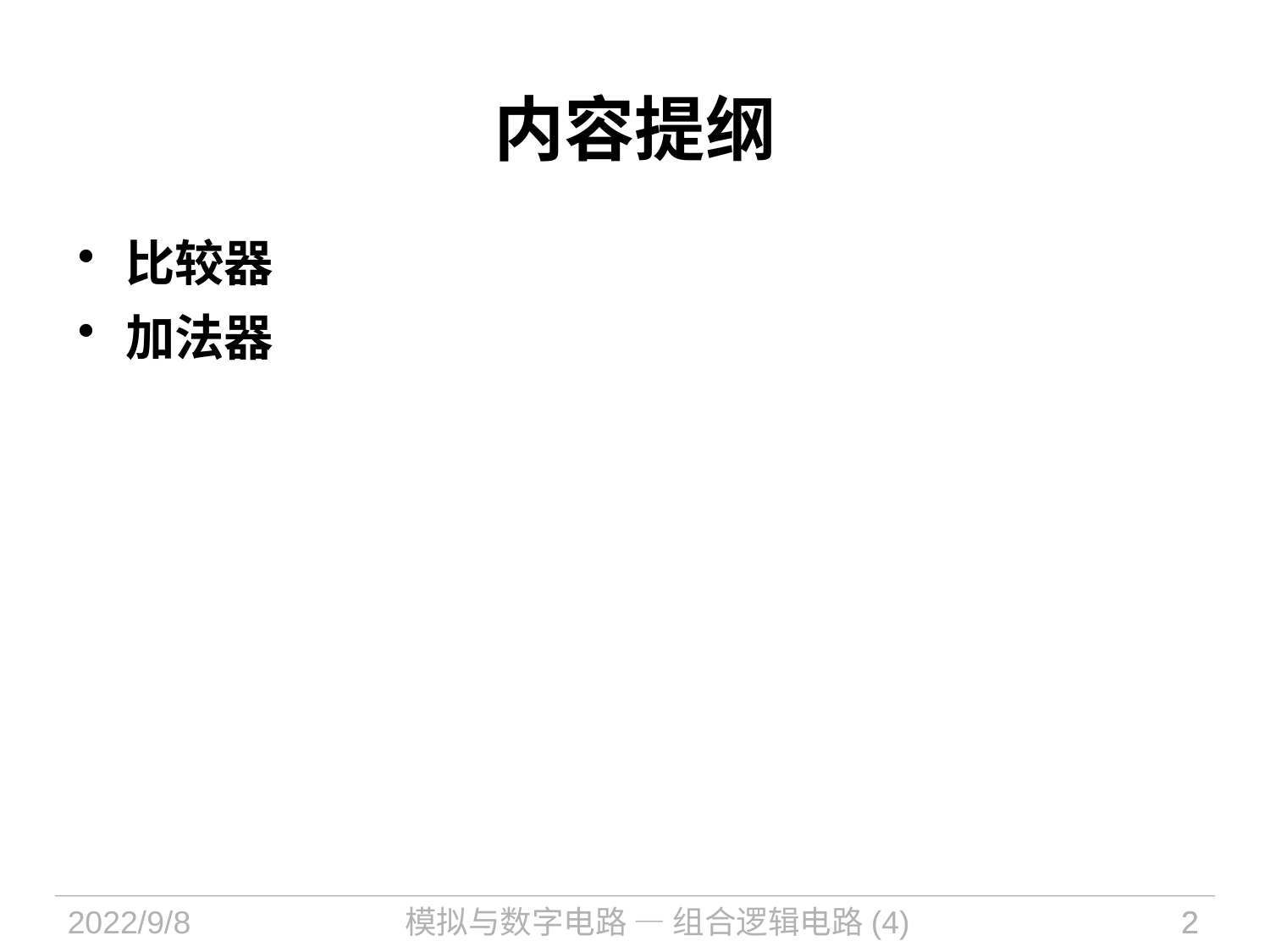

内容提纲
比较器
加法器

2022/9/8
模拟与数字电路 — 组合逻辑电路(4)
2
2